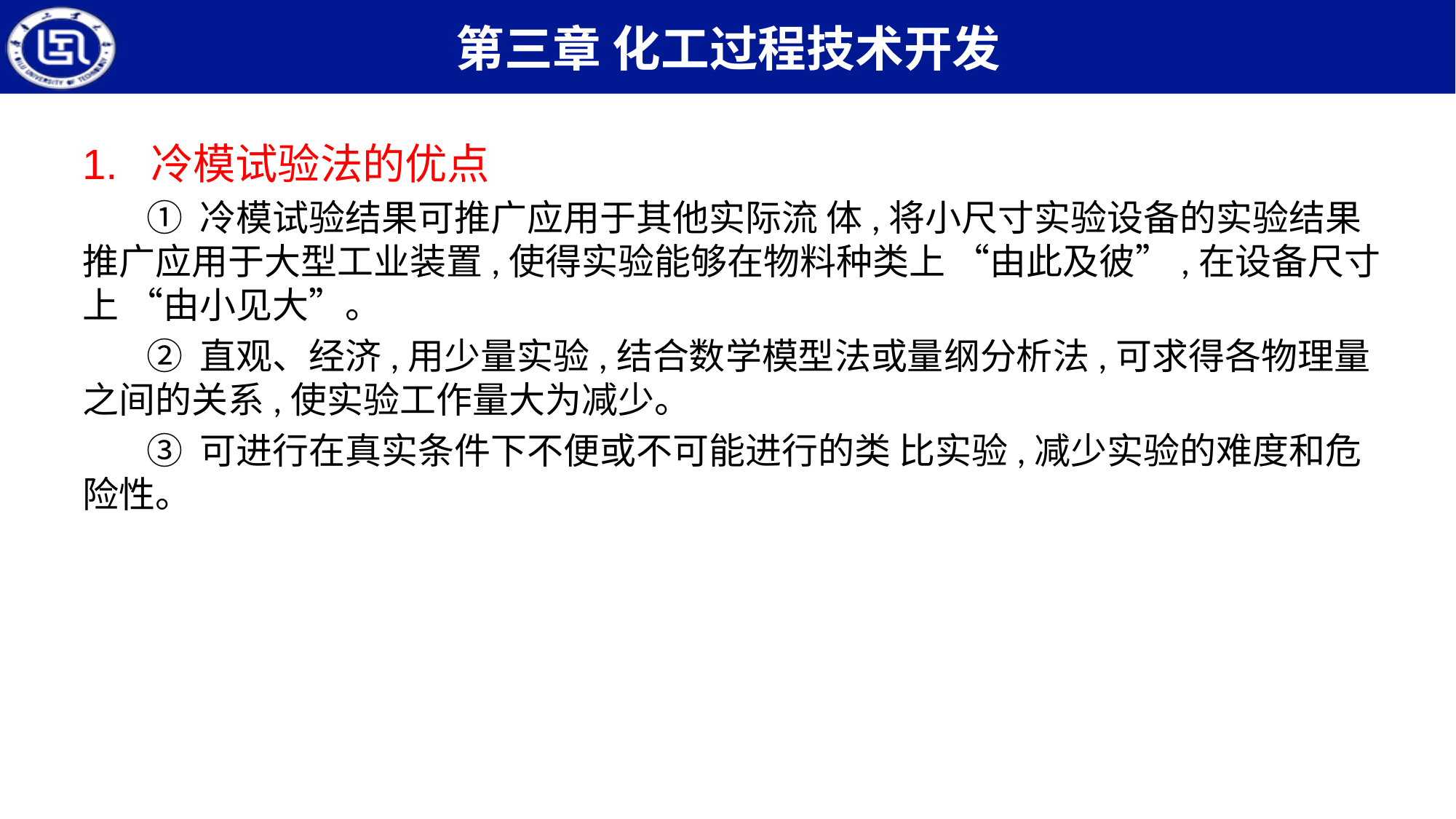

冷模试验法的优点
① 冷模试验结果可推广应用于其他实际流 体,将小尺寸实验设备的实验结果推广应用于大型工业装置,使得实验能够在物料种类上 “由此及彼”,在设备尺寸上 “由小见大”。
② 直观、经济,用少量实验,结合数学模型法或量纲分析法,可求得各物理量之间的关系,使实验工作量大为减少。
③ 可进行在真实条件下不便或不可能进行的类 比实验,减少实验的难度和危险性。